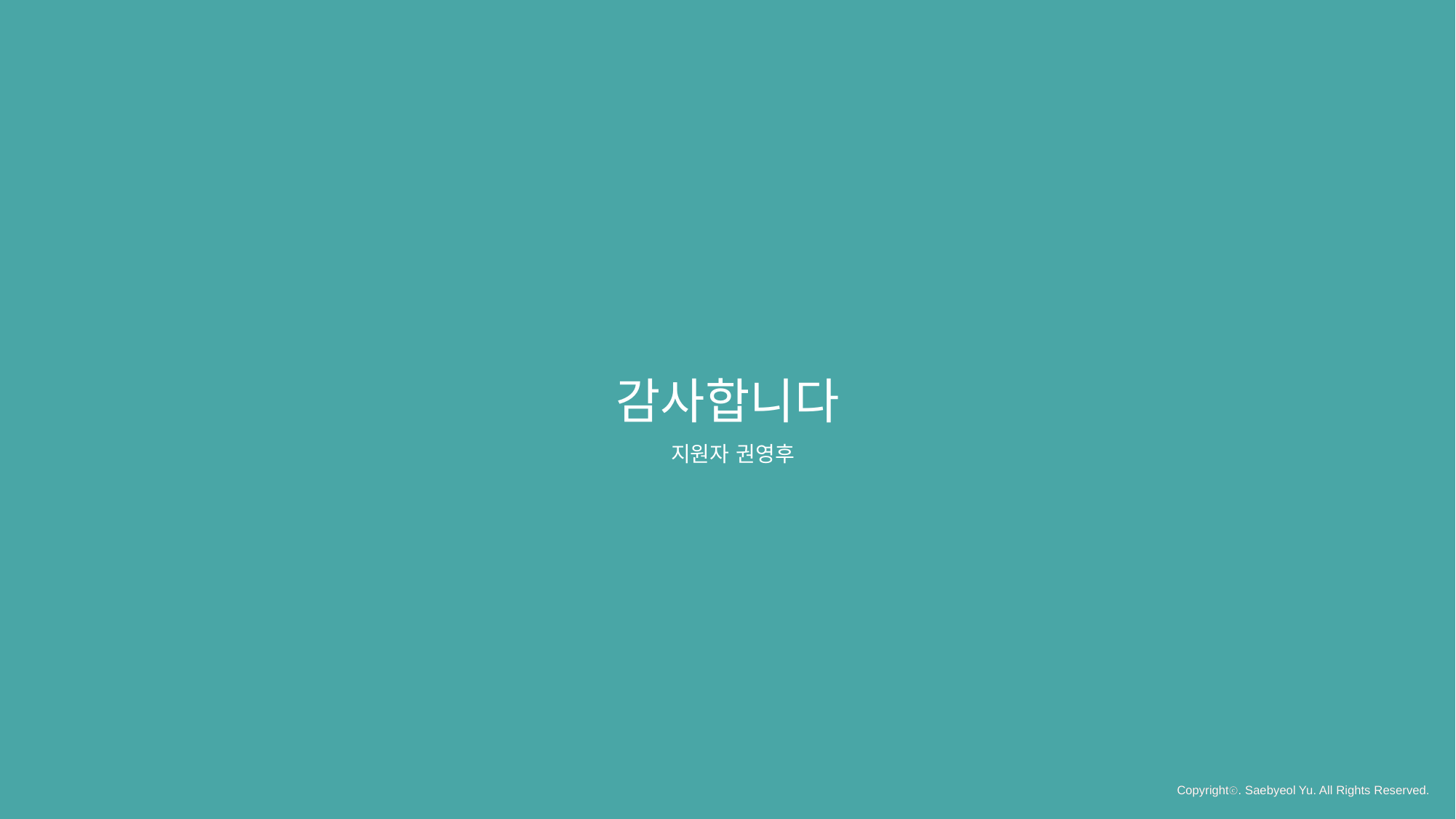

감사합니다
지원자 권영후
Copyrightⓒ. Saebyeol Yu. All Rights Reserved.